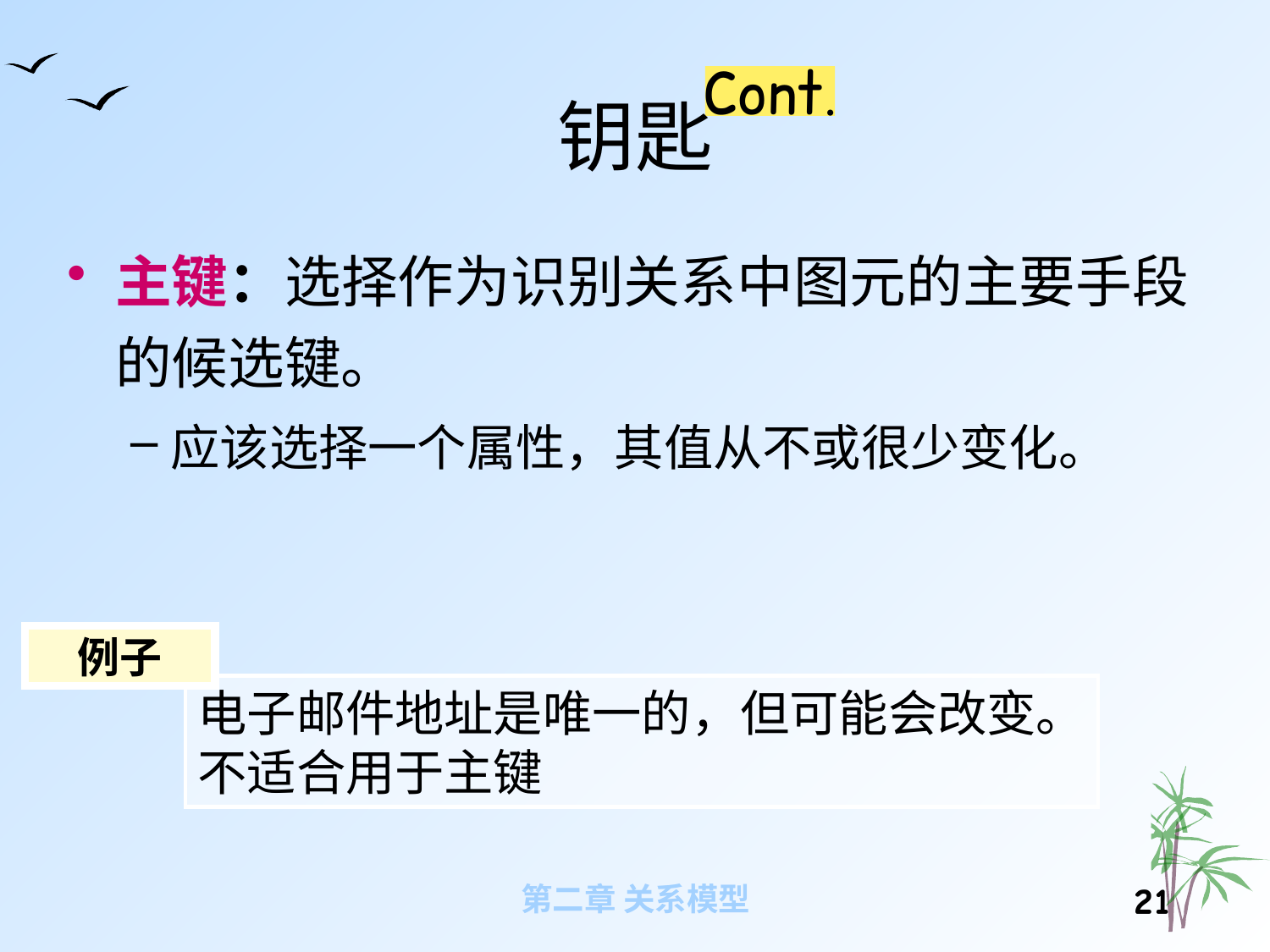

# 钥匙
Cont.
主键：选择作为识别关系中图元的主要手段的候选键。
应该选择一个属性，其值从不或很少变化。
例子
电子邮件地址是唯一的，但可能会改变。
不适合用于主键
第二章 关系模型
21